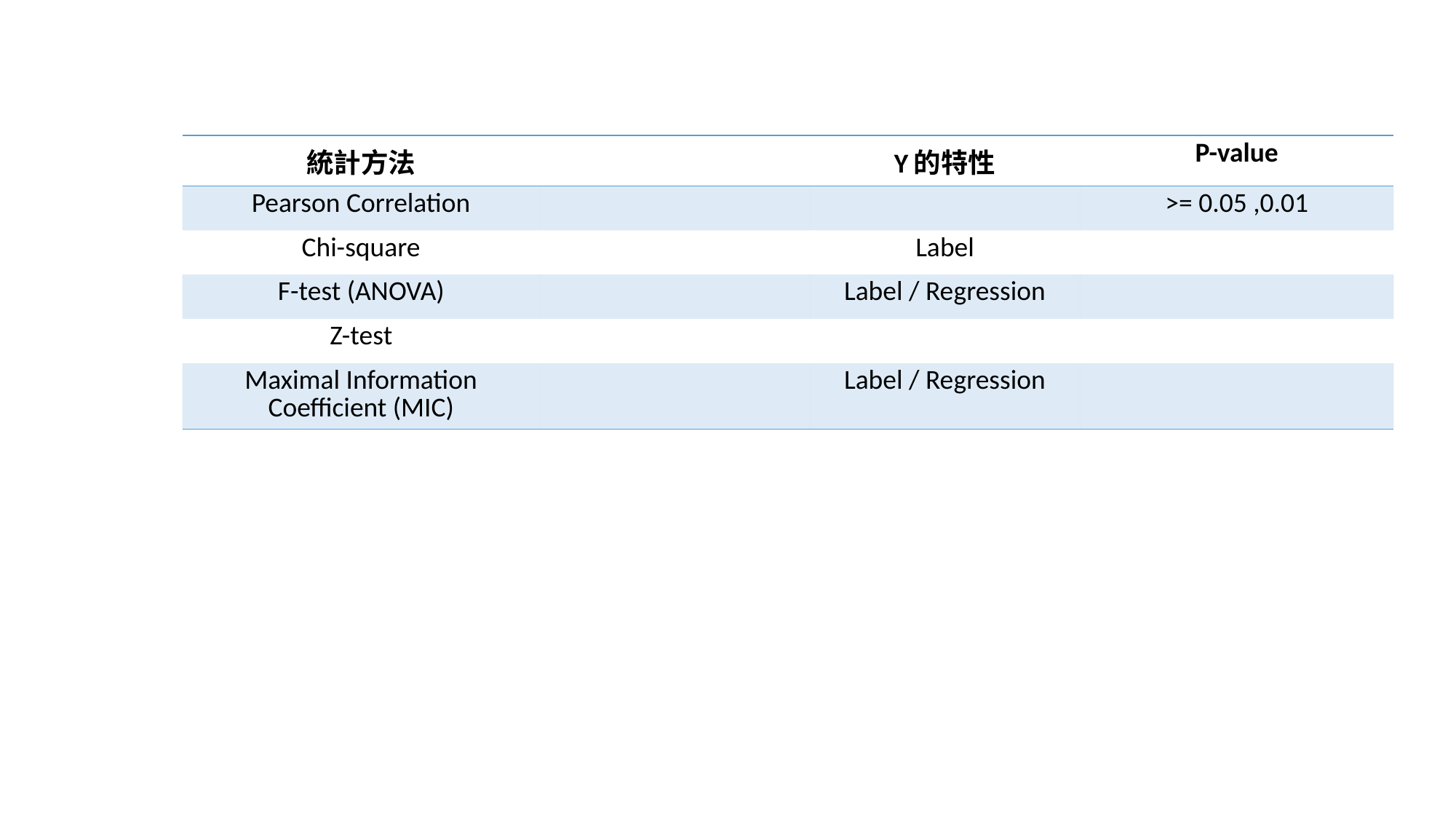

| 統計方法 |  | Y的特性 | P-value |
| --- | --- | --- | --- |
| Pearson Correlation |  |  | >= 0.05 ,0.01 |
| Chi-square |  | Label |  |
| F-test (ANOVA) |  | Label / Regression |  |
| Z-test |  |  |  |
| Maximal Information Coefficient (MIC) |  | Label / Regression |  |